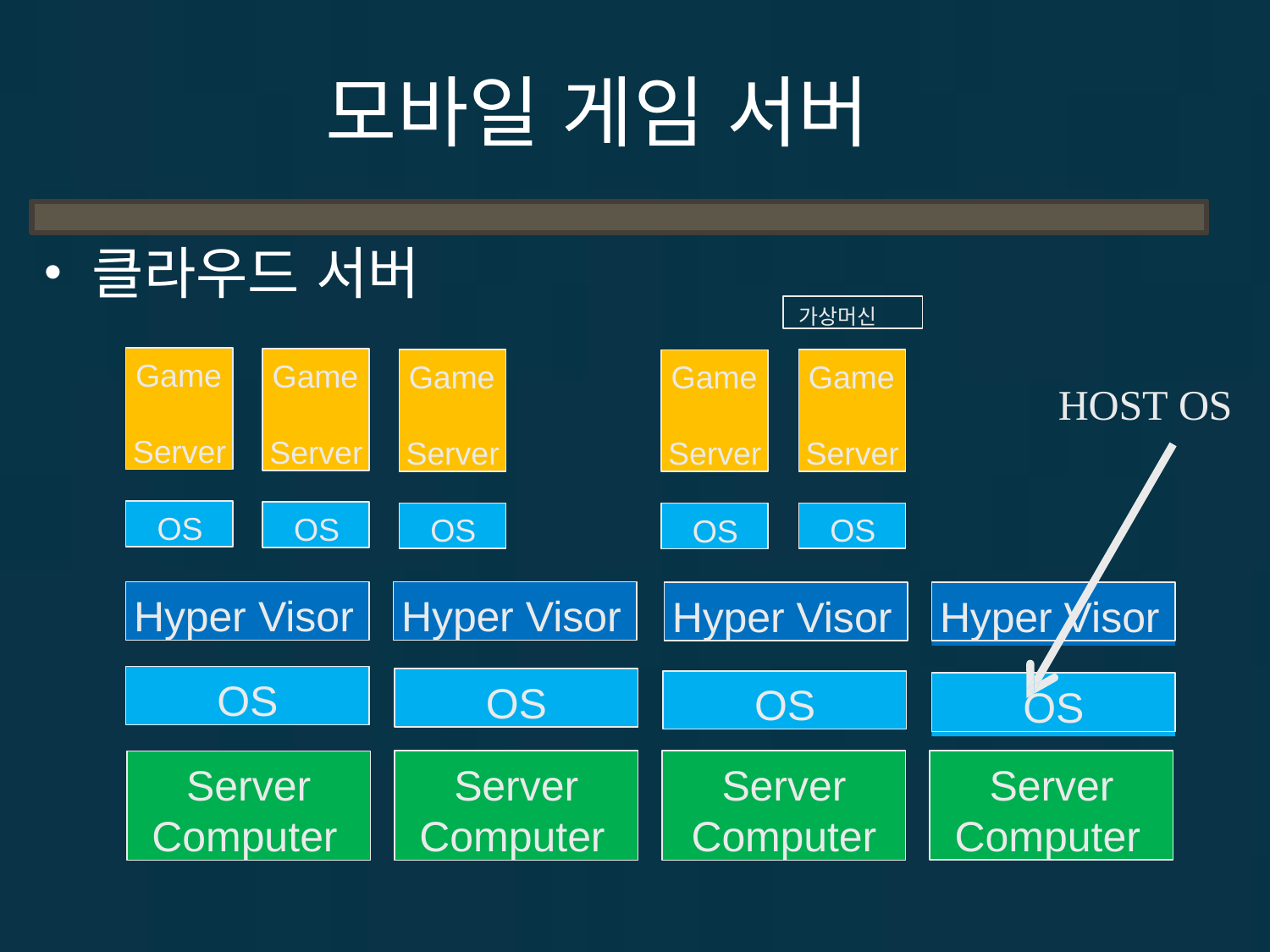

# 모바일 게임 서버

클라우드 서버
가상머신
Game  Server
Game  Server
Game  Server
Game  Server
Game  Server
HOST OS

OS
OS
OS
OS
OS
Hyper Visor
Hyper Visor
Hyper Visor

Hyper Visor
OS
OS
OS

OS
Server  Computer
Server  Computer
Server
Computer
Server  Computer